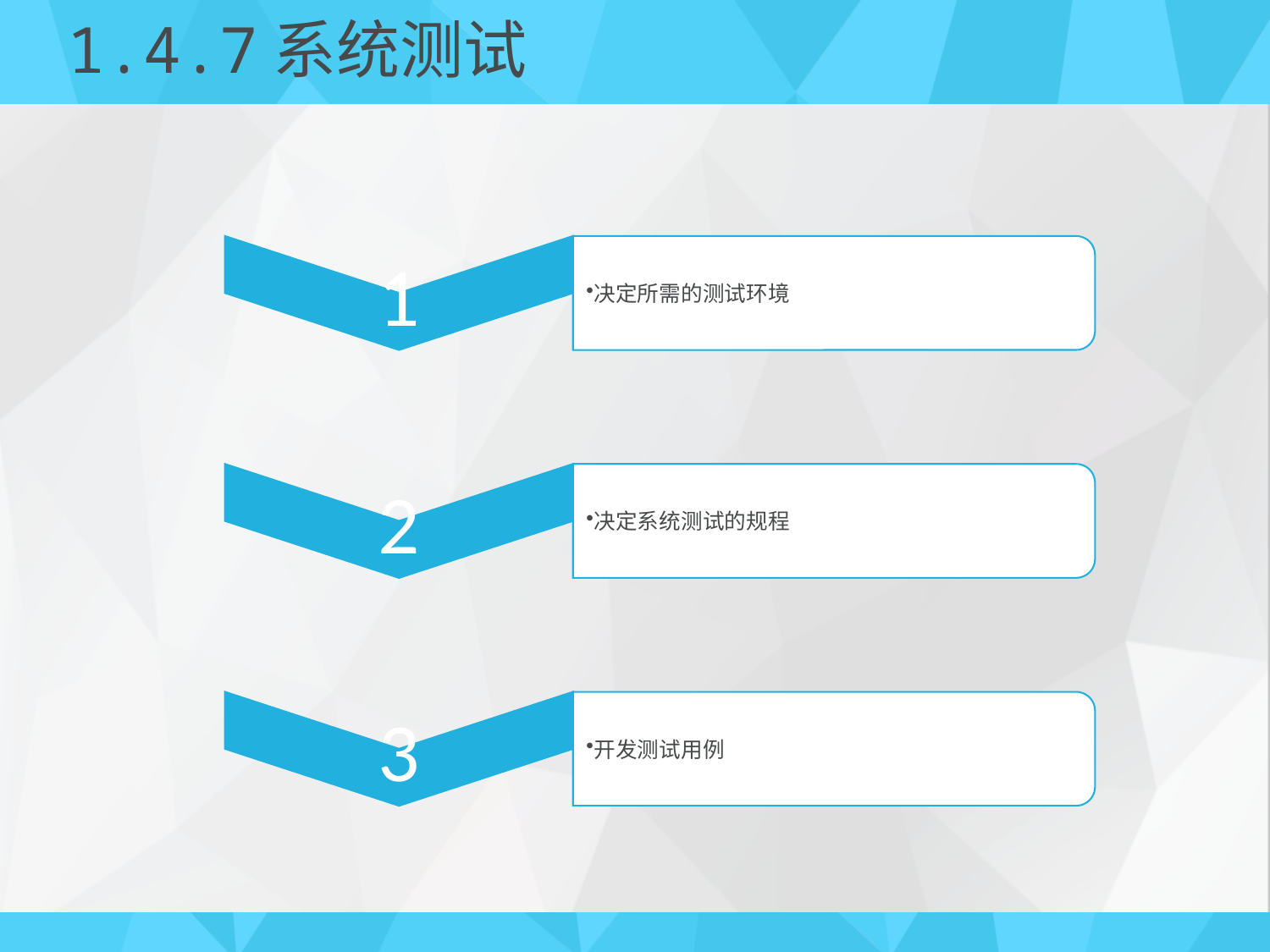

# 1.4.7系统测试
1
决定所需的测试环境
2
决定系统测试的规程
3
开发测试用例